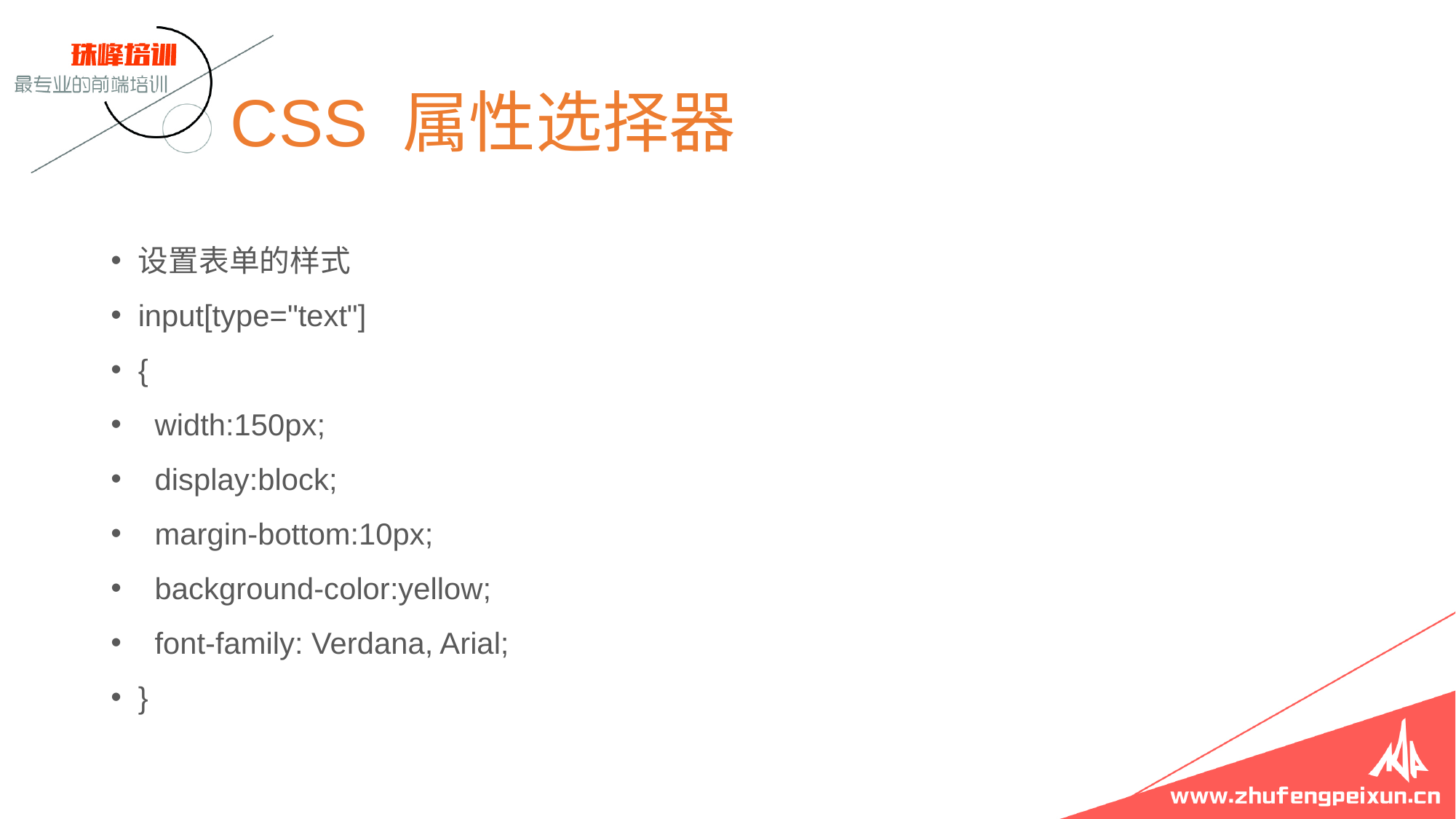

# CSS 属性选择器
设置表单的样式
input[type="text"]
{
  width:150px;
  display:block;
  margin-bottom:10px;
  background-color:yellow;
  font-family: Verdana, Arial;
}